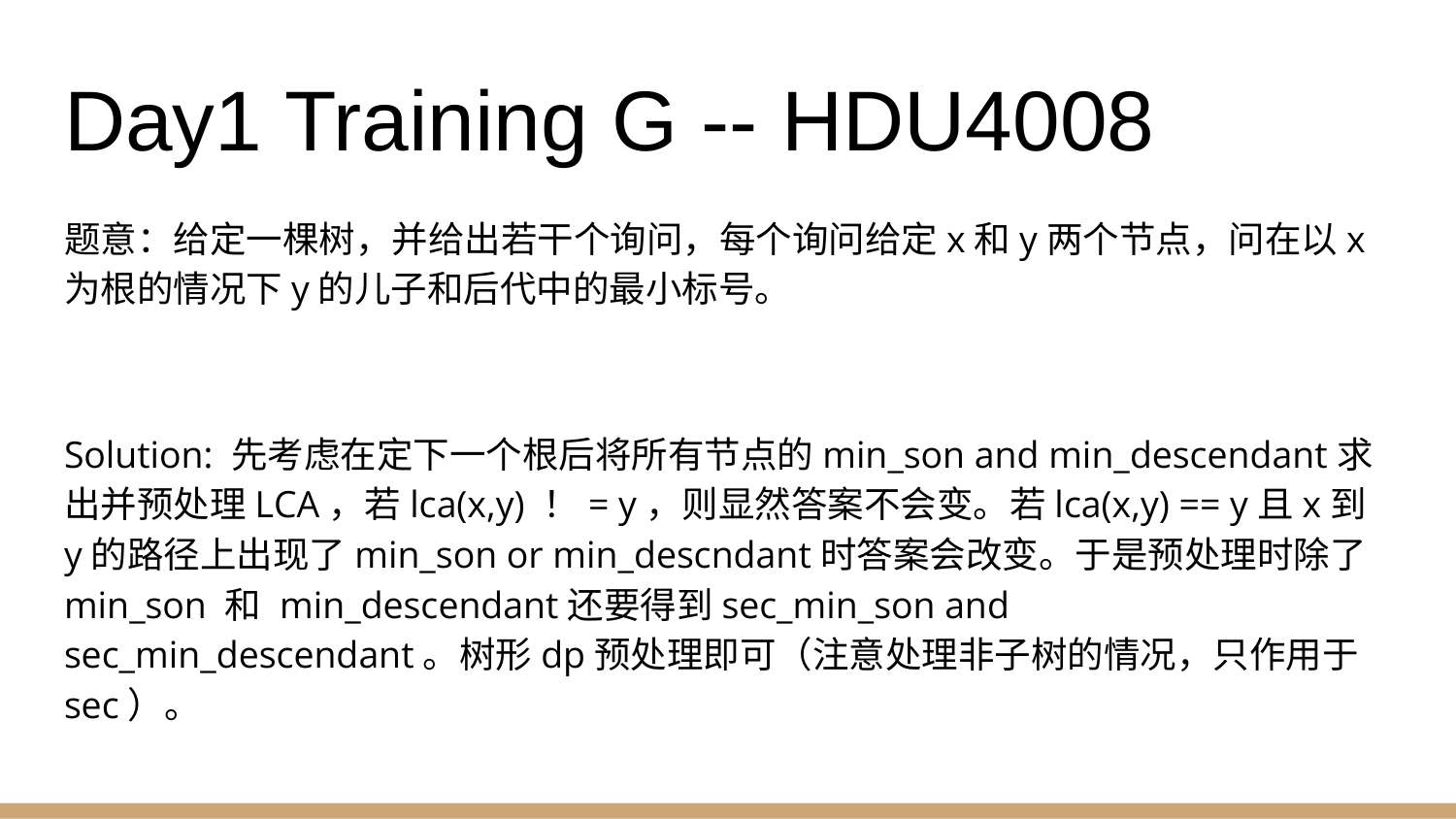

# Day1 Training G -- HDU4008
题意：给定一棵树，并给出若干个询问，每个询问给定x和y两个节点，问在以x为根的情况下y的儿子和后代中的最小标号。

Solution: 先考虑在定下一个根后将所有节点的min_son and min_descendant求出并预处理LCA，若lca(x,y) ！= y，则显然答案不会变。若lca(x,y) == y且x到y的路径上出现了min_son or min_descndant时答案会改变。于是预处理时除了min_son 和 min_descendant还要得到sec_min_son and sec_min_descendant。树形dp预处理即可（注意处理非子树的情况，只作用于sec）。